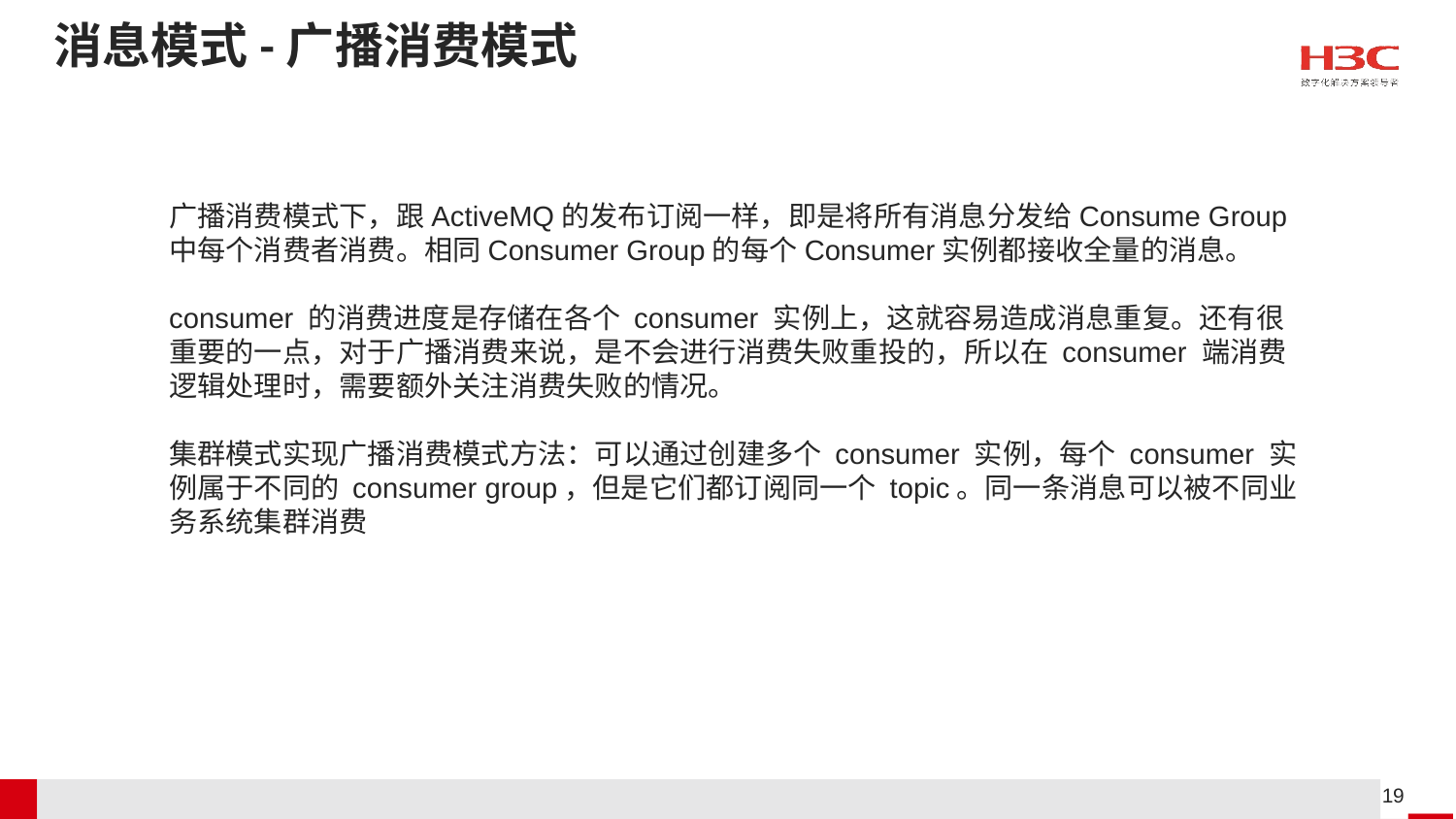

消息模式-广播消费模式
广播消费模式下，跟ActiveMQ的发布订阅一样，即是将所有消息分发给Consume Group中每个消费者消费。相同Consumer Group的每个Consumer实例都接收全量的消息。

consumer 的消费进度是存储在各个 consumer 实例上，这就容易造成消息重复。还有很重要的一点，对于广播消费来说，是不会进行消费失败重投的，所以在 consumer 端消费逻辑处理时，需要额外关注消费失败的情况。

集群模式实现广播消费模式方法：可以通过创建多个 consumer 实例，每个 consumer 实例属于不同的 consumer group，但是它们都订阅同一个 topic。同一条消息可以被不同业务系统集群消费